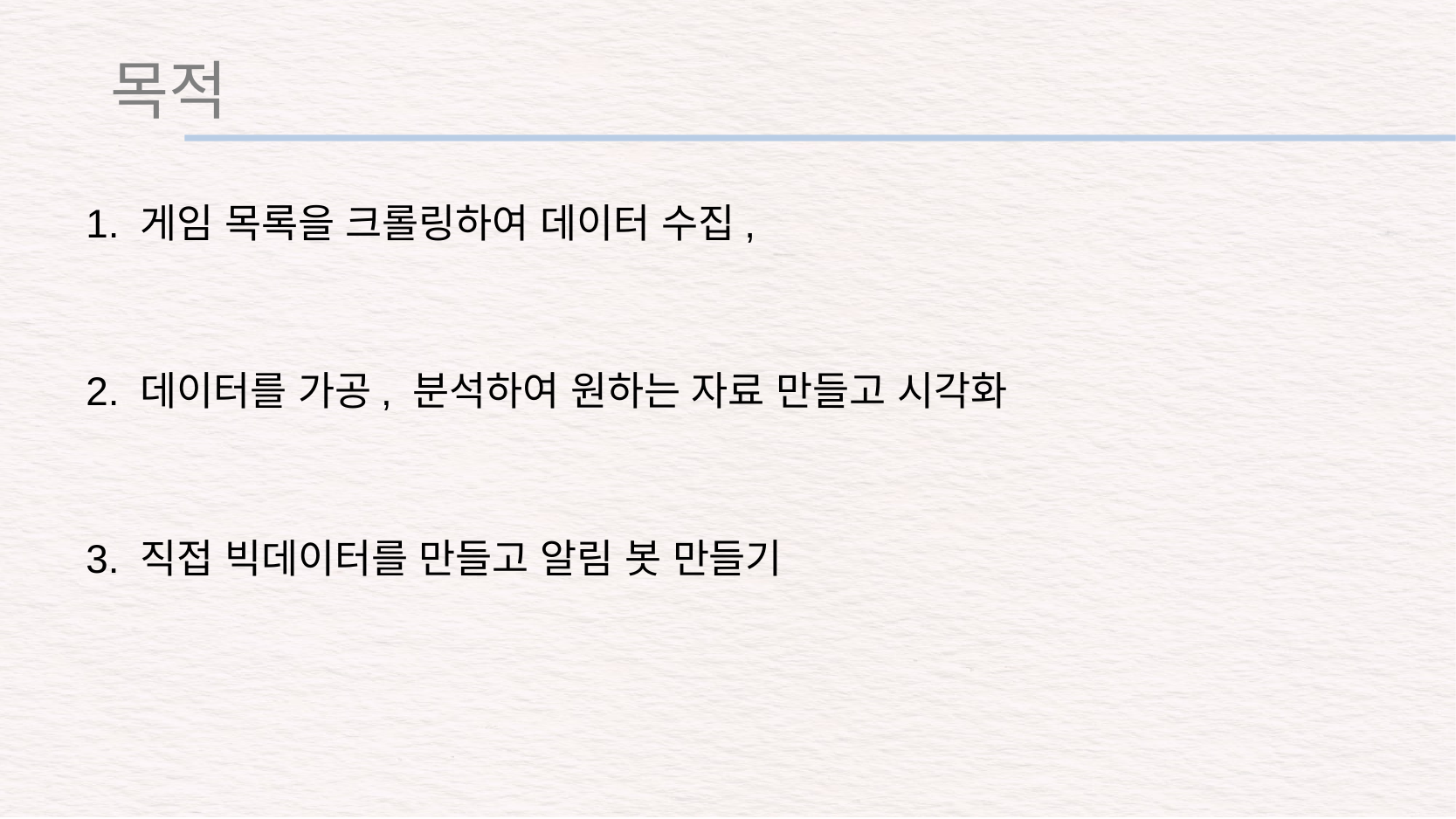

# 목적
1. 게임 목록을 크롤링하여 데이터 수집,

2. 데이터를 가공, 분석하여 원하는 자료 만들고 시각화

3. 직접 빅데이터를 만들고 알림 봇 만들기